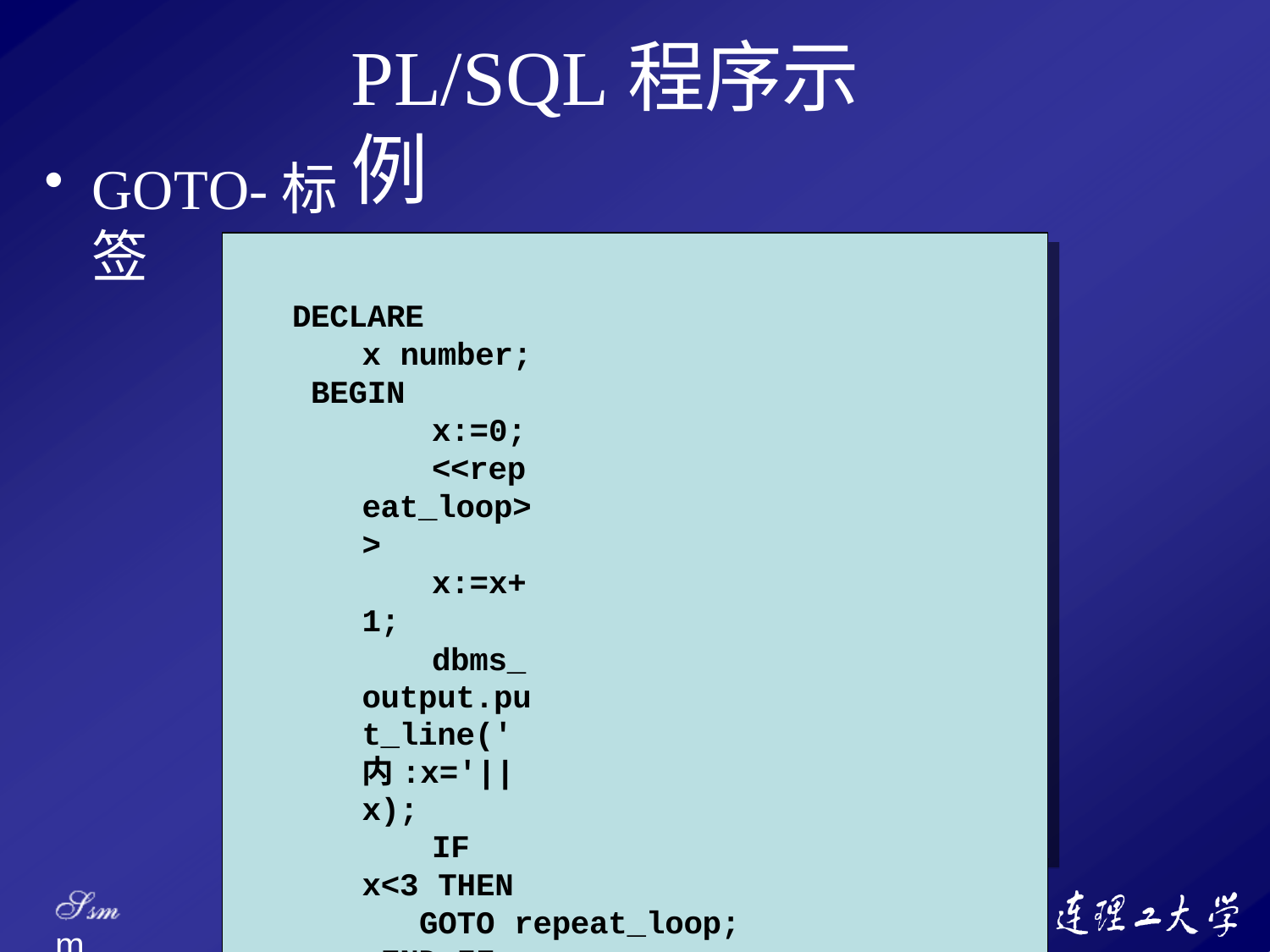

# PL/SQL程序示例
GOTO-标签

DECLARE
x number;  BEGIN
x:=0;
<<repeat_loop>>
x:=x+1;
dbms_output.put_line('内:x='||x);
IF x<3 THEN
GOTO repeat_loop;  END IF;
dbms_output.put_line('外:x='||x);
END;
/

Ssm